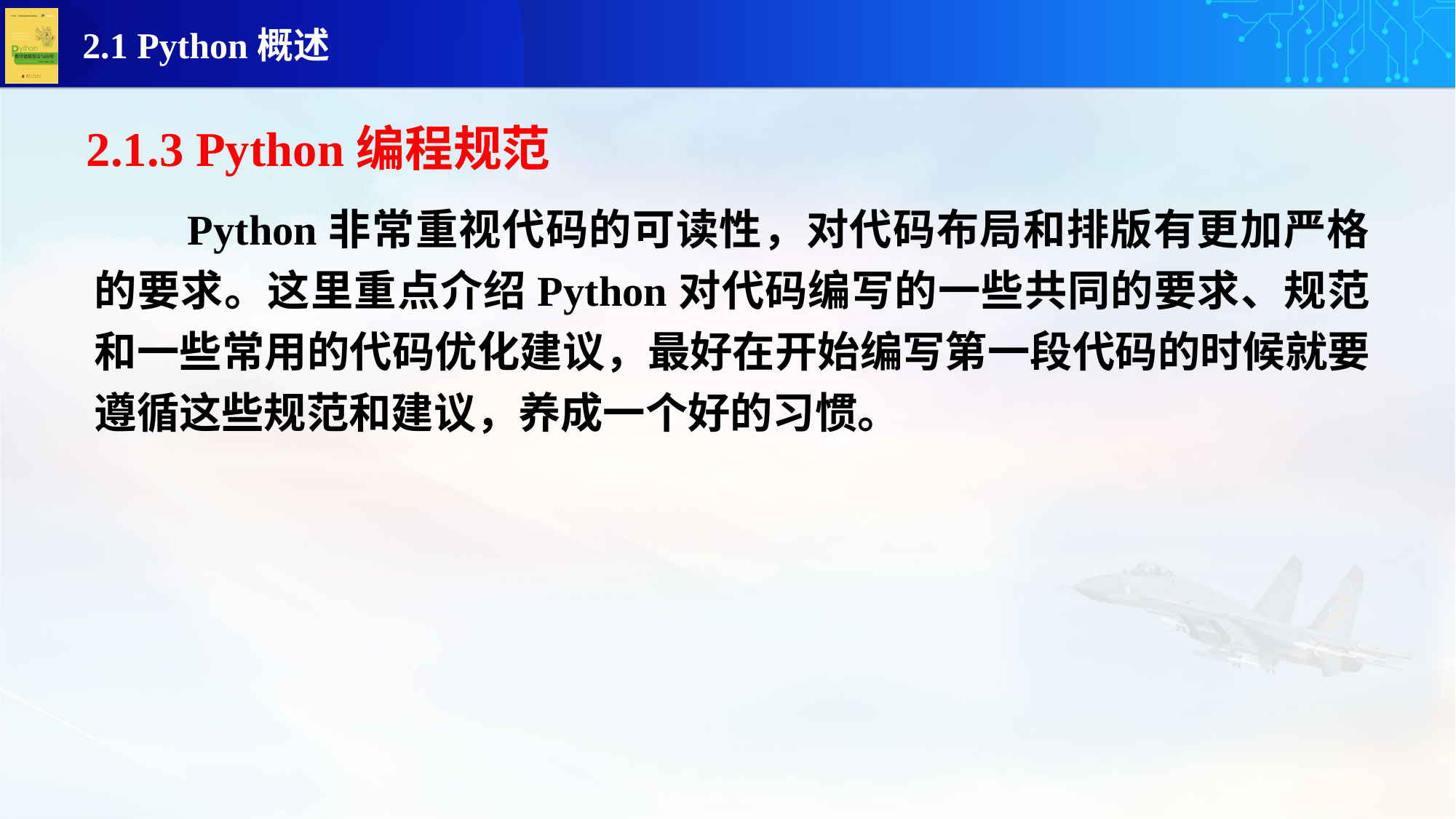

2.1.3 Python编程规范
        Python非常重视代码的可读性，对代码布局和排版有更加严格的要求。这里重点介绍Python对代码编写的一些共同的要求、规范和一些常用的代码优化建议，最好在开始编写第一段代码的时候就要遵循这些规范和建议，养成一个好的习惯。